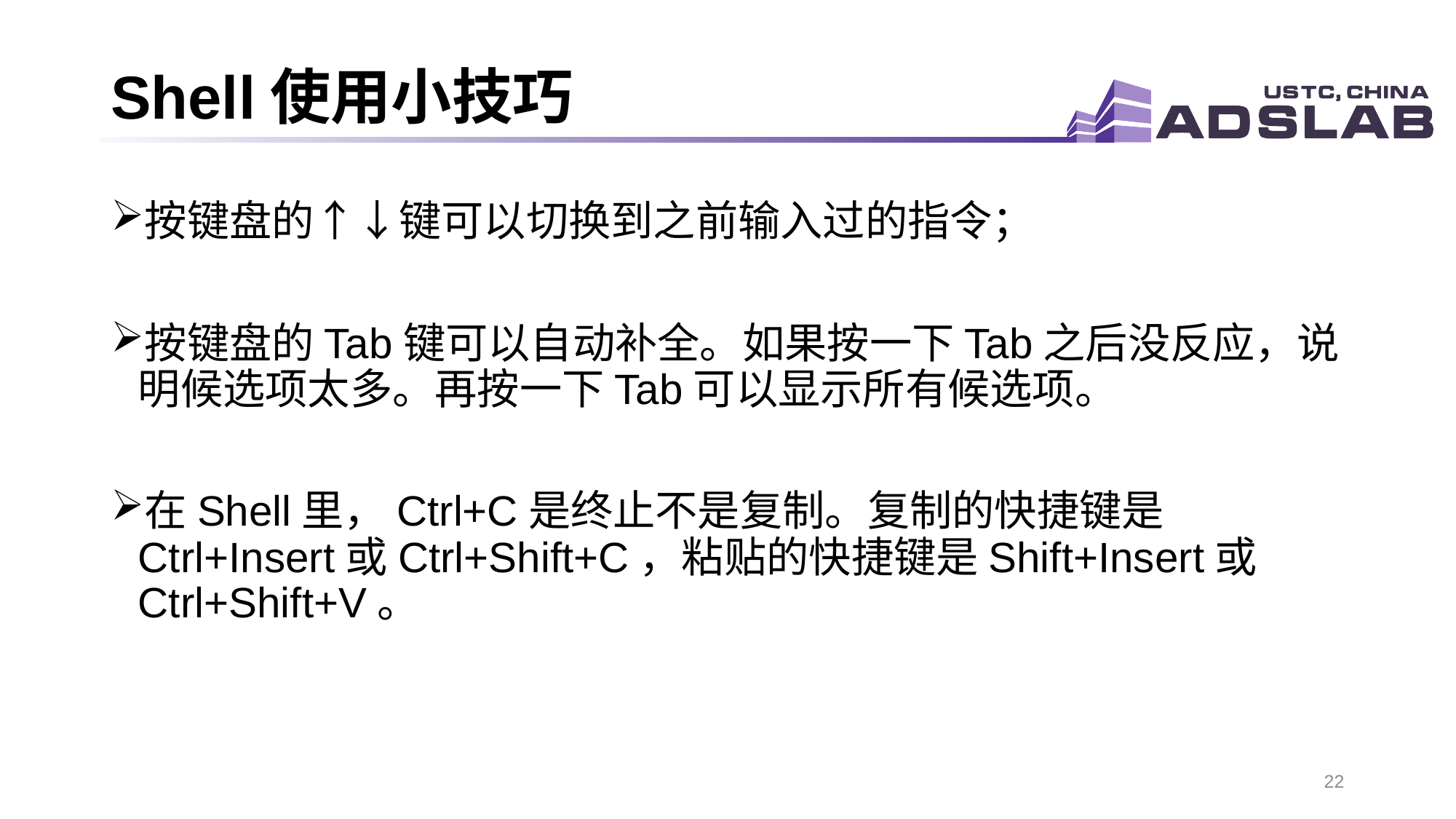

# Shell使用小技巧
按键盘的↑↓键可以切换到之前输入过的指令；

按键盘的Tab键可以自动补全。如果按一下Tab之后没反应，说明候选项太多。再按一下Tab可以显示所有候选项。

在Shell里，Ctrl+C是终止不是复制。复制的快捷键是Ctrl+Insert或Ctrl+Shift+C，粘贴的快捷键是Shift+Insert或Ctrl+Shift+V。
22